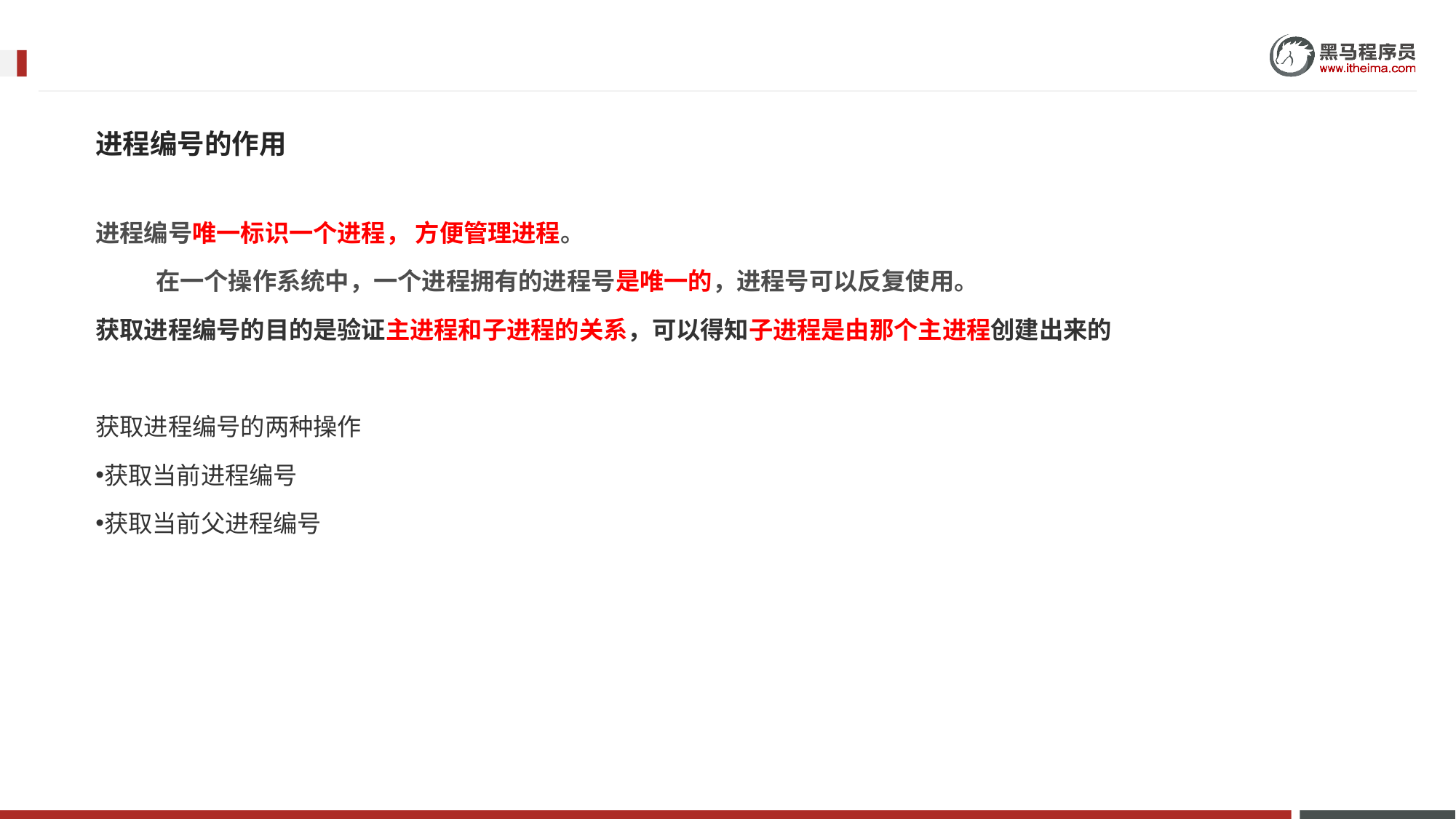

进程编号的作用
进程编号唯一标识一个进程， 方便管理进程。
          在一个操作系统中，一个进程拥有的进程号是唯一的，进程号可以反复使用。
获取进程编号的目的是验证主进程和子进程的关系，可以得知子进程是由那个主进程创建出来的

获取进程编号的两种操作
获取当前进程编号
获取当前父进程编号